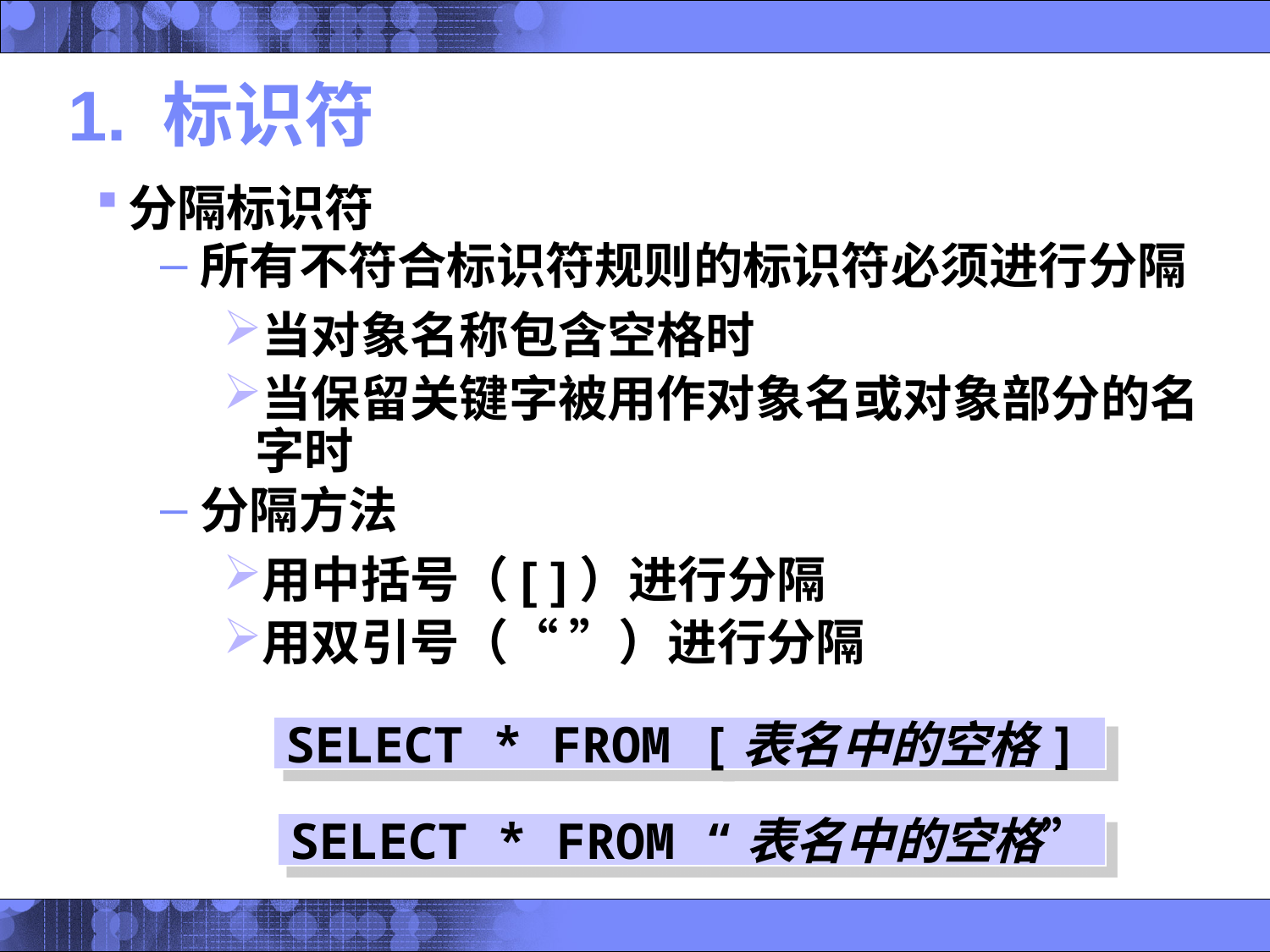

# 1. 标识符
分隔标识符
所有不符合标识符规则的标识符必须进行分隔
当对象名称包含空格时
当保留关键字被用作对象名或对象部分的名字时
分隔方法
用中括号（[ ]）进行分隔
用双引号（“ ”）进行分隔

SELECT * FROM [表名中的空格]
SELECT * FROM “表名中的空格”